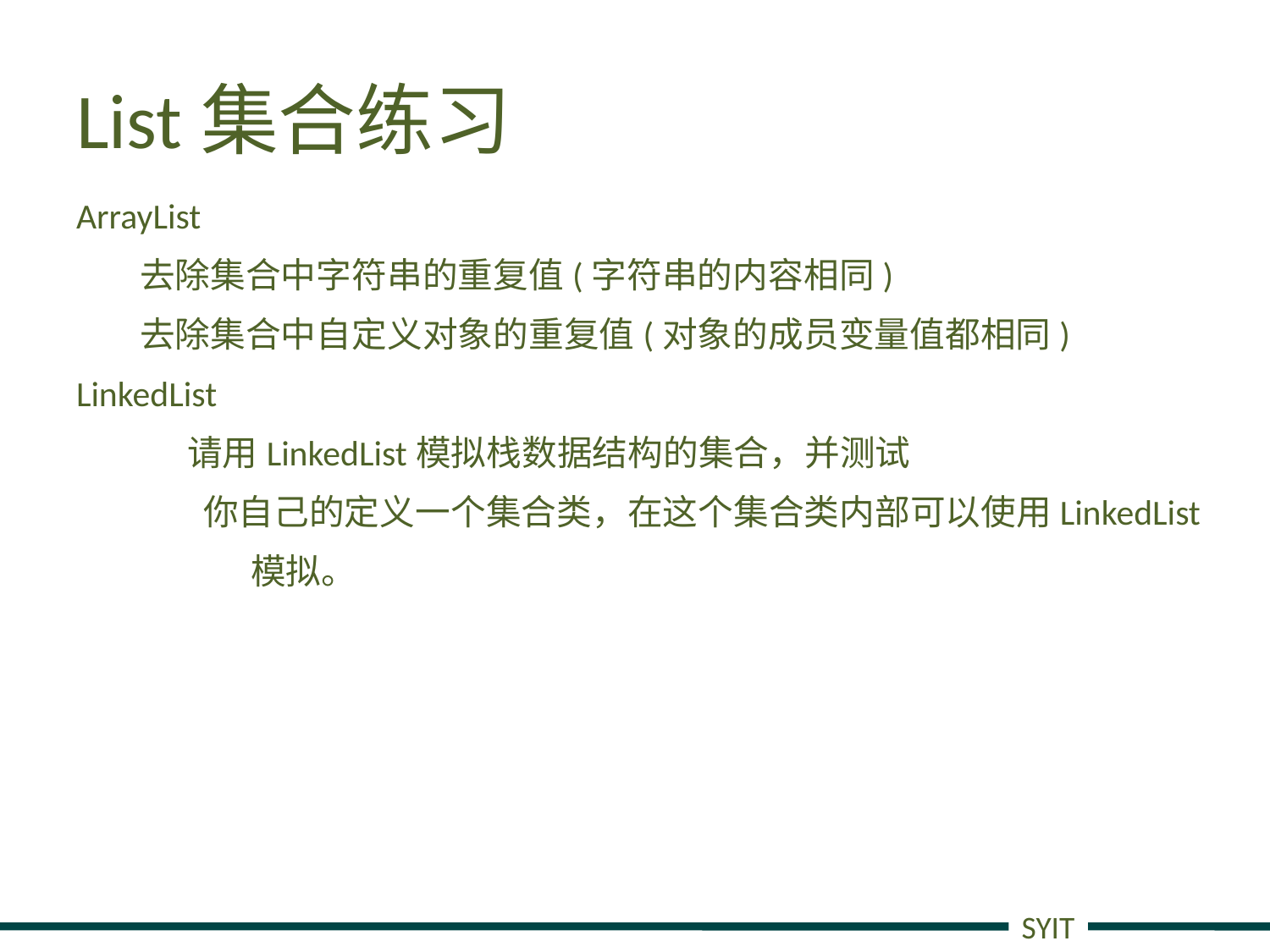

# List集合练习
ArrayList
去除集合中字符串的重复值(字符串的内容相同)
去除集合中自定义对象的重复值(对象的成员变量值都相同)
LinkedList
	请用LinkedList模拟栈数据结构的集合，并测试
你自己的定义一个集合类，在这个集合类内部可以使用LinkedList模拟。
SYIT